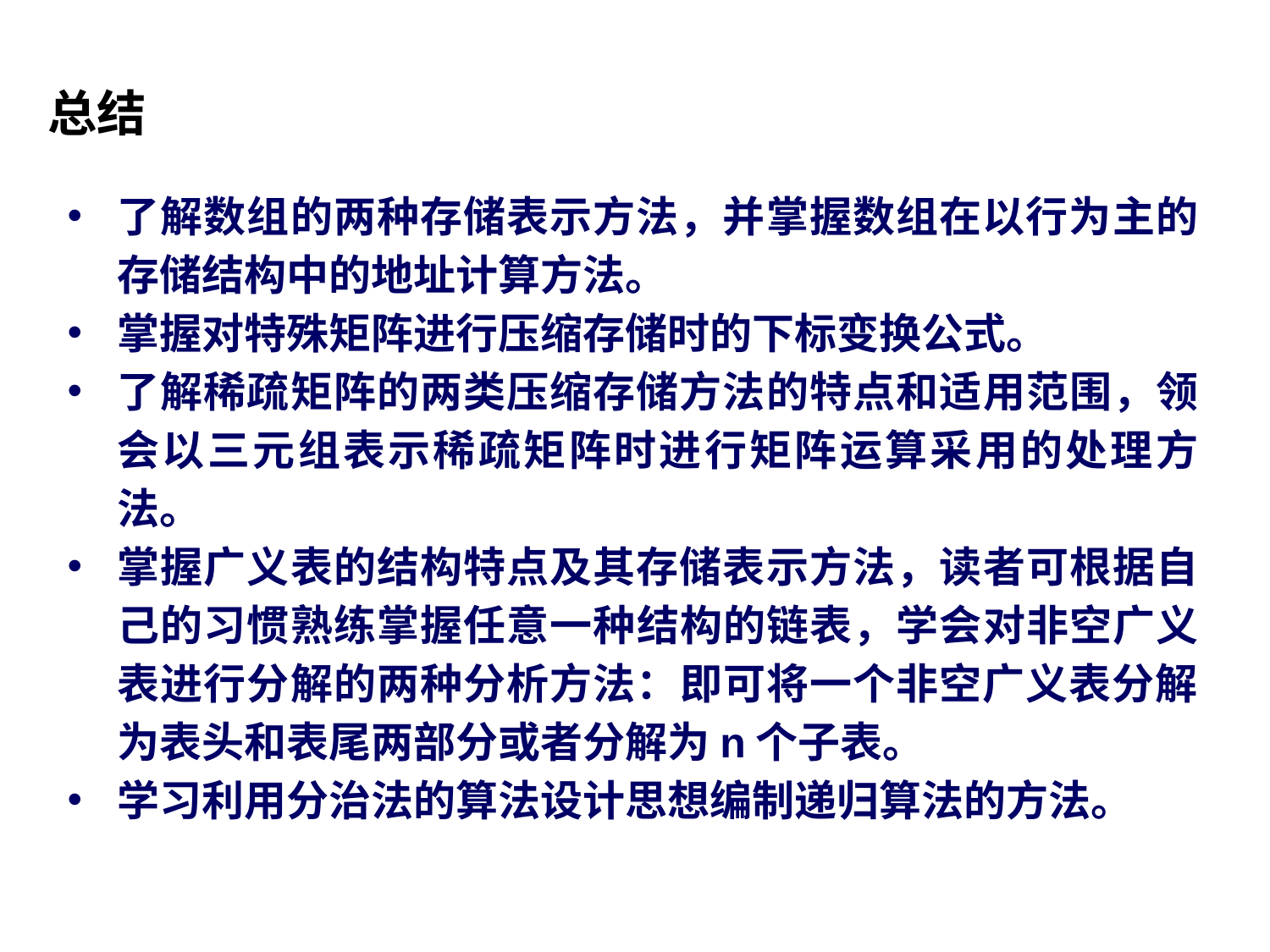

总结
了解数组的两种存储表示方法，并掌握数组在以行为主的存储结构中的地址计算方法。
掌握对特殊矩阵进行压缩存储时的下标变换公式。
了解稀疏矩阵的两类压缩存储方法的特点和适用范围，领会以三元组表示稀疏矩阵时进行矩阵运算采用的处理方法。
掌握广义表的结构特点及其存储表示方法，读者可根据自己的习惯熟练掌握任意一种结构的链表，学会对非空广义表进行分解的两种分析方法：即可将一个非空广义表分解为表头和表尾两部分或者分解为n个子表。
学习利用分治法的算法设计思想编制递归算法的方法。